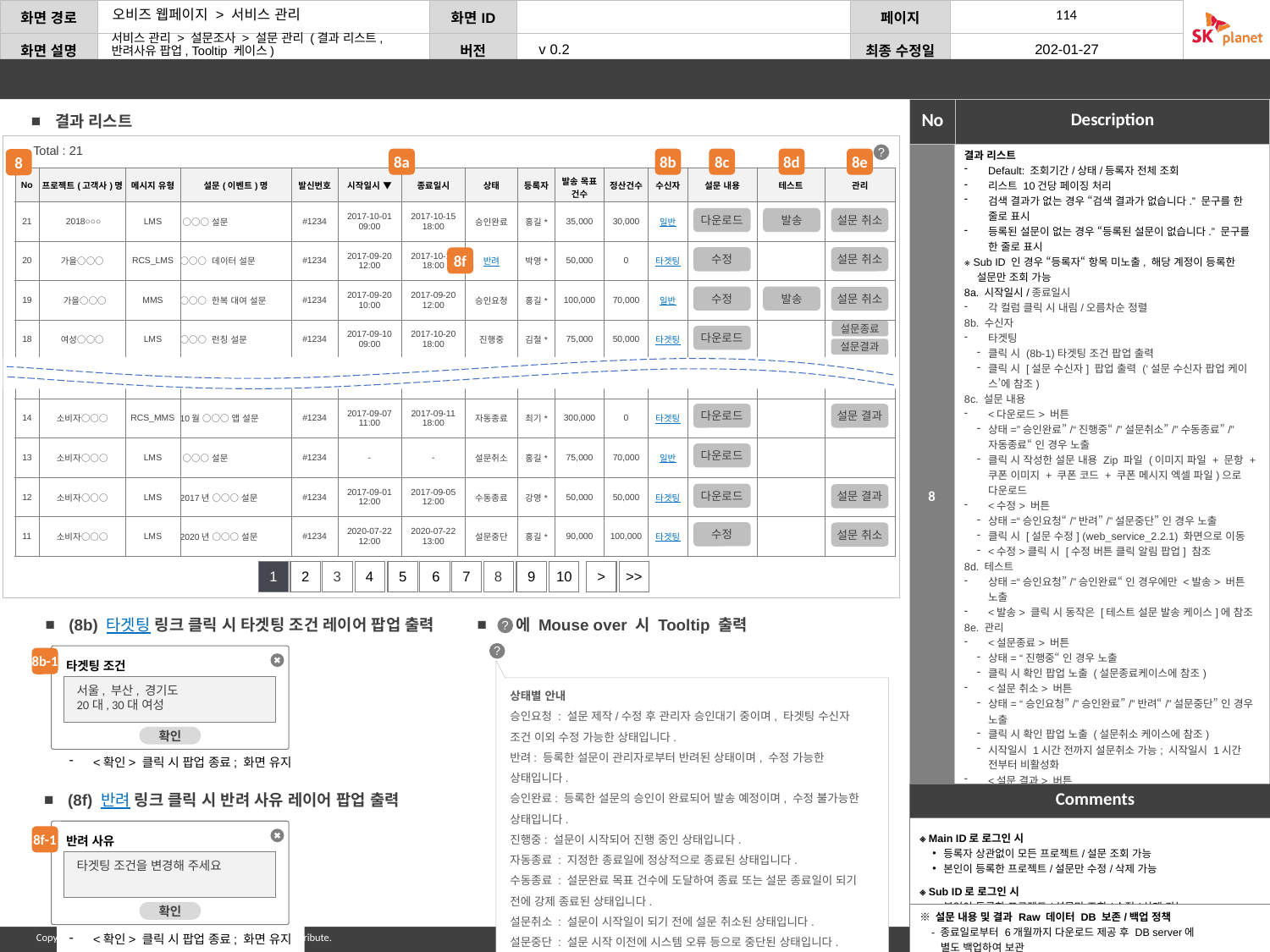

서비스 관리 > 설문조사 > 설문 관리 (결과 리스트, 반려사유 팝업, Tooltip 케이스)
결과 리스트

Total : 21
?
| No | 프로젝트(고객사)명 | 메시지 유형 | 설문(이벤트)명 | 발신번호 | 시작일시 ▼ | 종료일시 | 상태 | 등록자 | 발송 목표 건수 | 정산건수 | 수신자 | 설문 내용 | 테스트 | 관리 |
| --- | --- | --- | --- | --- | --- | --- | --- | --- | --- | --- | --- | --- | --- | --- |
| 21 | 2018○○○ | LMS | ○○○설문 | #1234 | 2017-10-01 09:00 | 2017-10-15 18:00 | 승인완료 | 홍길\* | 35,000 | 30,000 | 일반 |  |  |  |
| 20 | 가을○○○ | RCS\_LMS | ○○○ 데이터 설문 | #1234 | 2017-09-20 12:00 | 2017-10-13 18:00 | 반려 | 박영\* | 50,000 | 0 | 타겟팅 |  |  |  |
| 19 | 가을○○○ | MMS | ○○○ 한복 대여 설문 | #1234 | 2017-09-20 10:00 | 2017-09-20 12:00 | 승인요청 | 홍길\* | 100,000 | 70,000 | 일반 |  |  |  |
| 18 | 여성○○○ | LMS | ○○○ 런칭 설문 | #1234 | 2017-09-10 09:00 | 2017-10-20 18:00 | 진행중 | 김철\* | 75,000 | 50,000 | 타겟팅 |  |  |  |
|  |  |  |  | #1234 |  |  |  |  |  |  |  |  |  |  |
| 14 | 소비자○○○ | RCS\_MMS | 10월 ○○○ 앱 설문 | #1234 | 2017-09-07 11:00 | 2017-09-11 18:00 | 자동종료 | 최기\* | 300,000 | 0 | 타겟팅 |  |  |  |
| 13 | 소비자○○○ | LMS | ○○○설문 | #1234 | - | - | 설문취소 | 홍길\* | 75,000 | 70,000 | 일반 |  |  |  |
| 12 | 소비자○○○ | LMS | 2017년 ○○○ 설문 | #1234 | 2017-09-01 12:00 | 2017-09-05 12:00 | 수동종료 | 강영\* | 50,000 | 50,000 | 타겟팅 |  |  |  |
| 11 | 소비자○○○ | LMS | 2020년 ○○○ 설문 | #1234 | 2020-07-22 12:00 | 2020-07-22 13:00 | 설문중단 | 홍길\* | 90,000 | 100,000 | 타겟팅 |  |  |  |
다운로드
발송
설문 취소
수정
설문 취소
수정
발송
설문 취소
설문종료
다운로드
설문결과
다운로드
설문 결과
다운로드
다운로드
설문 결과
수정
설문 취소

※ 설문 내용 및 결과는 종료일로부터 6개월까지만 제공됩니다.
1

2

3

4

5

6

7

8

9

10

>

>>

| 8 | 결과 리스트 Default: 조회기간/상태/등록자 전체 조회 리스트 10건당 페이징 처리 검색 결과가 없는 경우 “검색 결과가 없습니다.” 문구를 한 줄로 표시 등록된 설문이 없는 경우 “등록된 설문이 없습니다.” 문구를 한 줄로 표시 ※ Sub ID 인 경우 “등록자“ 항목 미노출, 해당 계정이 등록한 설문만 조회 가능 8a. 시작일시/종료일시 각 컬럼 클릭 시 내림/오름차순 정렬 8b. 수신자 타겟팅 클릭 시 (8b-1)타겟팅 조건 팝업 출력 클릭 시 [설문 수신자] 팝업 출력 (‘설문 수신자 팝업 케이스’에 참조) 8c. 설문 내용 <다운로드> 버튼 상태=”승인완료”/“진행중“/”설문취소”/”수동종료”/”자동종료“ 인 경우 노출 클릭 시 작성한 설문 내용 Zip 파일 (이미지 파일 + 문항 + 쿠폰 이미지 + 쿠폰 코드 + 쿠폰 메시지 엑셀 파일)으로 다운로드 <수정> 버튼 상태=“승인요청“/”반려”/”설문중단” 인 경우 노출 클릭 시 [설문 수정] (web\_service\_2.2.1) 화면으로 이동 <수정>클릭 시 [수정 버튼 클릭 알림 팝업] 참조 8d. 테스트 상태=“승인요청”/”승인완료“ 인 경우에만 <발송> 버튼 노출 <발송> 클릭 시 동작은 [테스트 설문 발송 케이스]에 참조 8e. 관리 <설문종료> 버튼 상태= “진행중“ 인 경우 노출 클릭 시 확인 팝업 노출 (설문종료케이스에 참조) <설문 취소> 버튼 상태= “승인요청”/”승인완료”/”반려“/”설문중단” 인 경우 노출 클릭 시 확인 팝업 노출 (설문취소 케이스에 참조) 시작일시 1시간 전까지 설문취소 가능; 시작일시 1시간 전부터 비활성화 <설문 결과> 버튼 상태=“진행중”/“자동종료“/”수동종료“ 인 경우 노출 클릭 시 설문 결과(Admin과 동일) 엑셀 파일 다운로드 8f. “반려” 링크 클릭 시 (8f-1) 반려 사유 레이어 팝업 노출 |
| --- | --- |
8a
8b
8c
8d
8e
8
8f
※ 설문 내용 및 결과는 종료일로부터 6개월까지만 제공됩니다.
(8b) 타겟팅 링크 클릭 시 타겟팅 조건 레이어 팝업 출력
   에 Mouse over 시 Tooltip 출력
?
?

타겟팅 조건

서울, 부산, 경기도
20대, 30대 여성
확인
8b-1

상태별 안내
승인요청 : 설문 제작/수정 후 관리자 승인대기 중이며, 타겟팅 수신자 조건 이외 수정 가능한 상태입니다.
반려: 등록한 설문이 관리자로부터 반려된 상태이며, 수정 가능한 상태입니다.
승인완료: 등록한 설문의 승인이 완료되어 발송 예정이며, 수정 불가능한 상태입니다.
진행중: 설문이 시작되어 진행 중인 상태입니다.
자동종료 : 지정한 종료일에 정상적으로 종료된 상태입니다.
수동종료 : 설문완료 목표 건수에 도달하여 종료 또는 설문 종료일이 되기 전에 강제 종료된 상태입니다.
설문취소 : 설문이 시작일이 되기 전에 설문 취소된 상태입니다.
설문중단 : 설문 시작 이전에 시스템 오류 등으로 중단된 상태입니다.
<확인> 클릭 시 팝업 종료; 화면 유지
| Comments |
| --- |
| ※ Main ID로 로그인 시 등록자 상관없이 모든 프로젝트/설문 조회 가능 본인이 등록한 프로젝트/설문만 수정/삭제 가능 ※ Sub ID로 로그인 시 본인이 등록한 프로젝트/설문만 조회/수정/삭제 가능 |
| ※ 설문 내용 및 결과 Raw 데이터 DB 보존/백업 정책 - 종료일로부터 6개월까지 다운로드 제공 후 DB server에 별도 백업하여 보관 |
(8f) 반려 링크 클릭 시 반려 사유 레이어 팝업 출력

반려 사유

타겟팅 조건을 변경해 주세요
확인
8f-1
<확인> 클릭 시 팝업 종료; 화면 유지